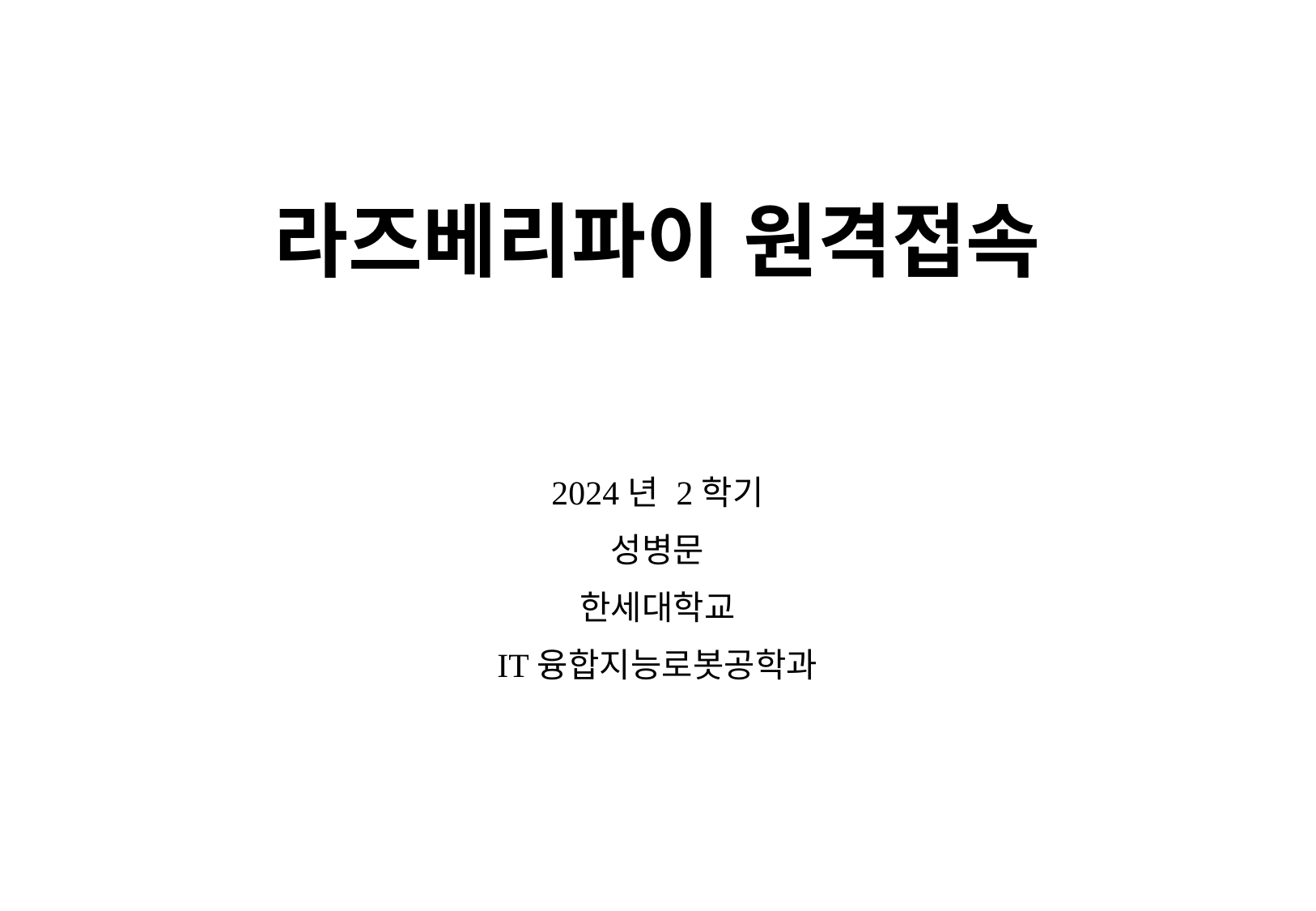

# 라즈베리파이 원격접속
2024년 2학기
성병문
한세대학교
IT융합지능로봇공학과